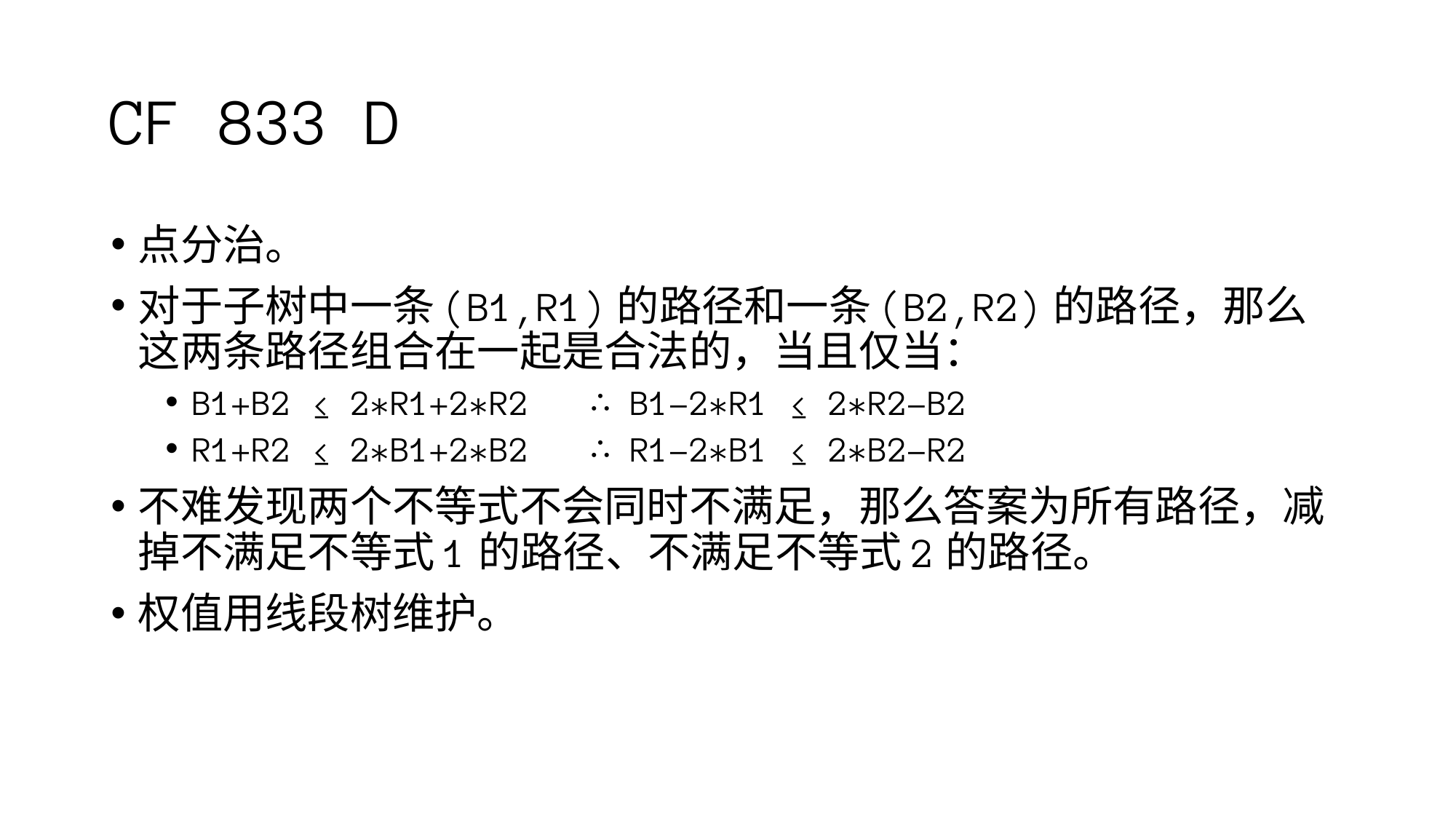

# CF 833 D
点分治。
对于子树中一条(B1,R1)的路径和一条(B2,R2)的路径，那么这两条路径组合在一起是合法的，当且仅当：
B1+B2 ≤ 2*R1+2*R2   ∴ B1-2*R1 ≤ 2*R2-B2
R1+R2 ≤ 2*B1+2*B2   ∴ R1-2*B1 ≤ 2*B2-R2
不难发现两个不等式不会同时不满足，那么答案为所有路径，减掉不满足不等式1的路径、不满足不等式2的路径。
权值用线段树维护。